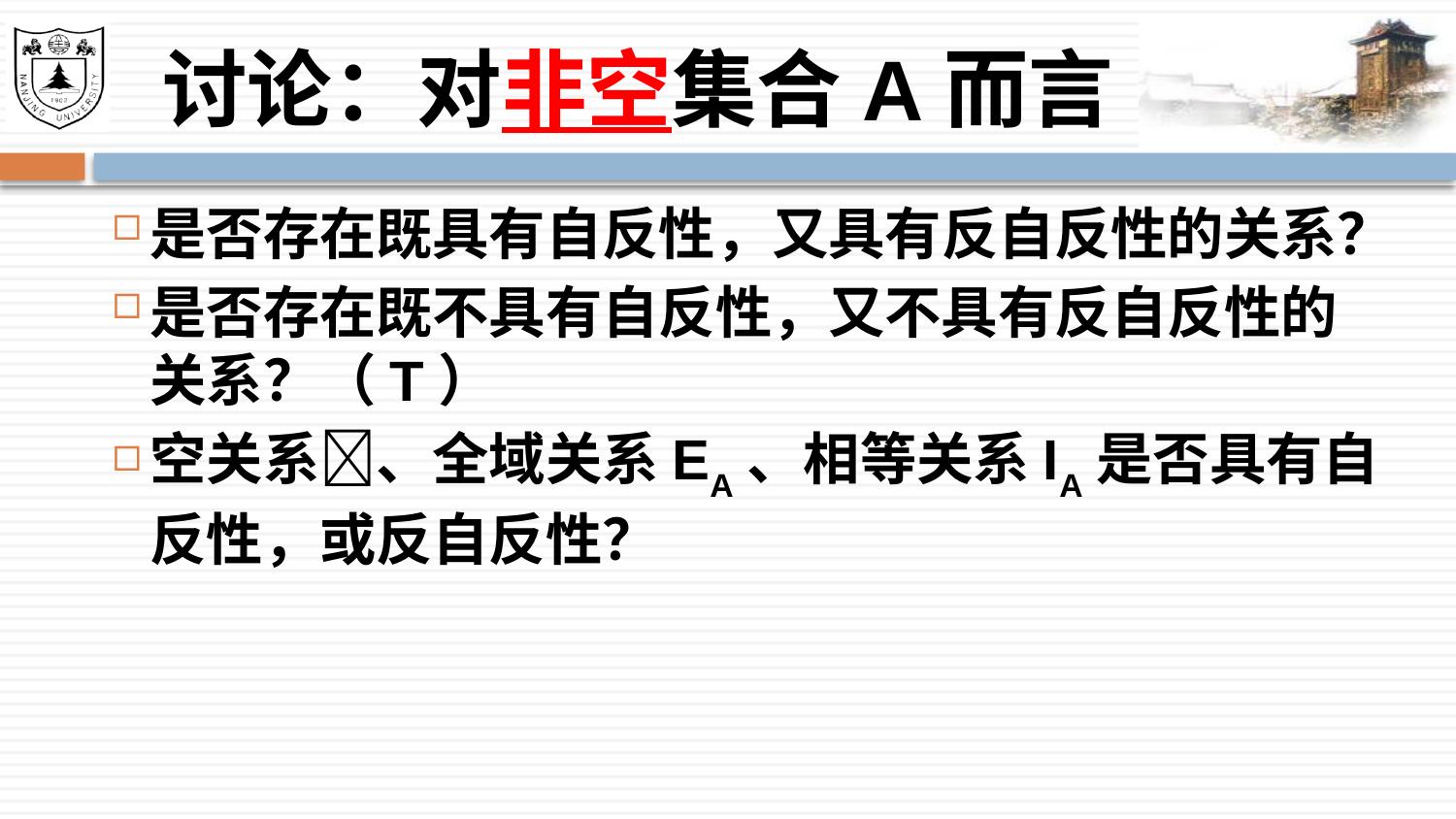

# 讨论：对非空集合A而言
是否存在既具有自反性，又具有反自反性的关系？
是否存在既不具有自反性，又不具有反自反性的关系？（T）
空关系φ、全域关系EA、相等关系IA是否具有自反性，或反自反性？